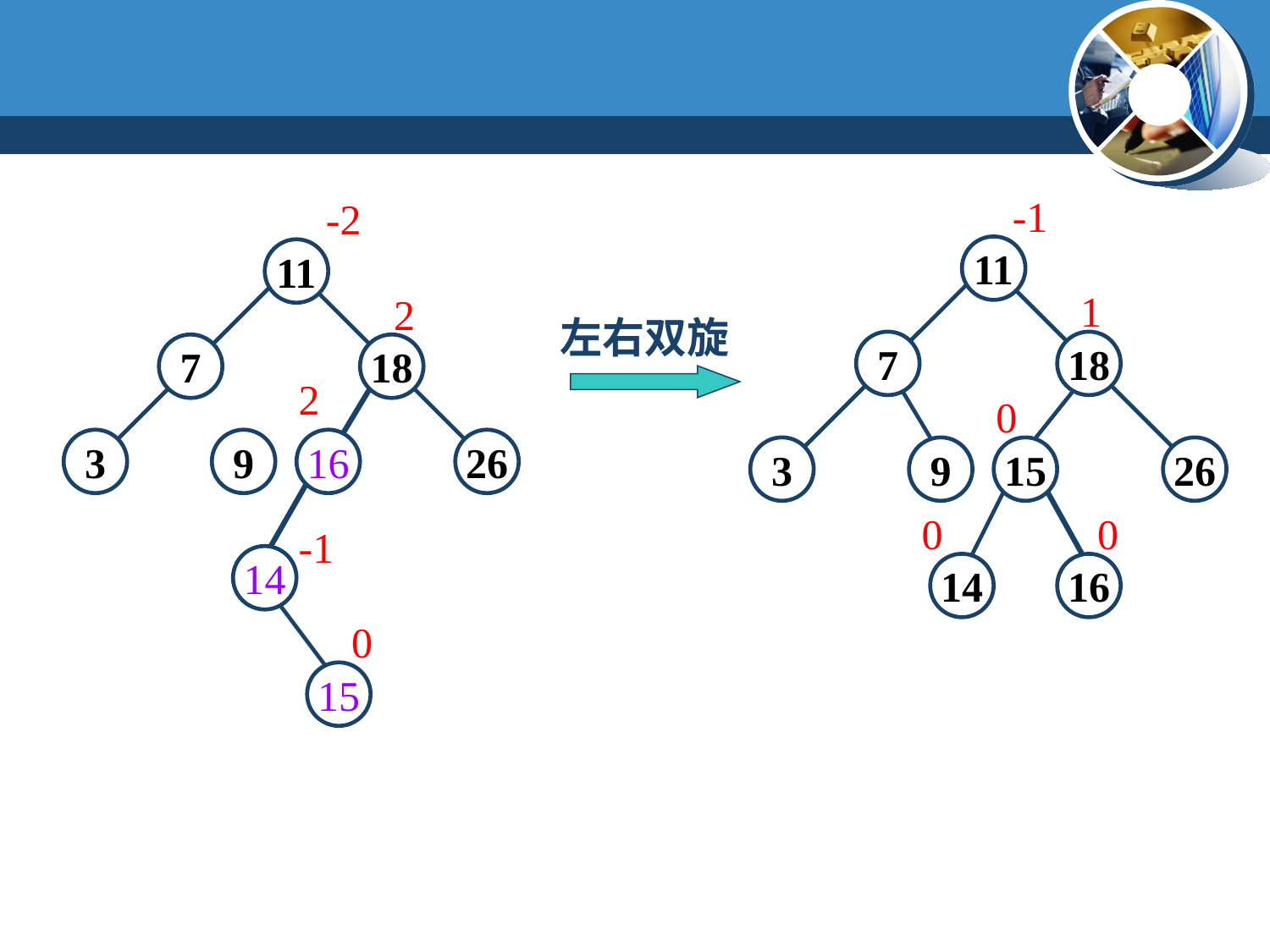

-1
11
7
18
3
9
15
26
14
16

1

0

0
0
-2
11
7
18
3
9
16
26
14
15

2

2

-1

0
左右双旋